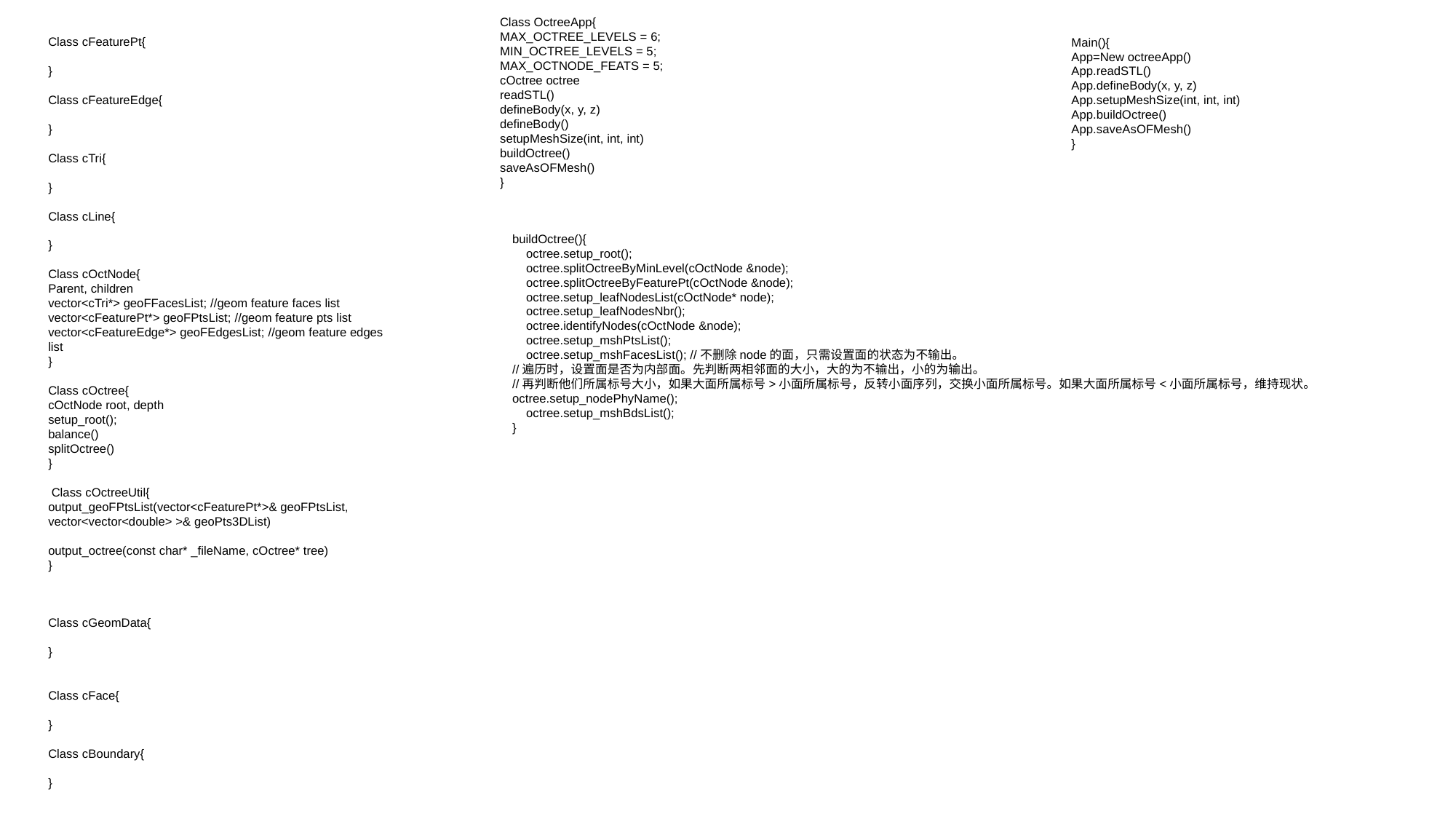

Class OctreeApp{
MAX_OCTREE_LEVELS = 6;
MIN_OCTREE_LEVELS = 5;
MAX_OCTNODE_FEATS = 5;
cOctree octree
readSTL()
defineBody(x, y, z)
defineBody()
setupMeshSize(int, int, int)
buildOctree()
saveAsOFMesh()
}
Class cFeaturePt{

}

Class cFeatureEdge{

}

Class cTri{

}

Class cLine{

}

Class cOctNode{
Parent, children
vector<cTri*> geoFFacesList; //geom feature faces list
vector<cFeaturePt*> geoFPtsList; //geom feature pts list
vector<cFeatureEdge*> geoFEdgesList; //geom feature edges list
}

Class cOctree{
cOctNode root, depth
setup_root();
balance()
splitOctree()
}

 Class cOctreeUtil{
output_geoFPtsList(vector<cFeaturePt*>& geoFPtsList, vector<vector<double> >& geoPts3DList)

output_octree(const char* _fileName, cOctree* tree)
}

Class cGeomData{

}

Class cFace{

}

Class cBoundary{

}

Main(){
App=New octreeApp()
App.readSTL()
App.defineBody(x, y, z)
App.setupMeshSize(int, int, int)
App.buildOctree()
App.saveAsOFMesh()
}
buildOctree(){
    octree.setup_root();
    octree.splitOctreeByMinLevel(cOctNode &node);
    octree.splitOctreeByFeaturePt(cOctNode &node);
    octree.setup_leafNodesList(cOctNode* node);
    octree.setup_leafNodesNbr();
    octree.identifyNodes(cOctNode &node);
    octree.setup_mshPtsList();
    octree.setup_mshFacesList(); //不删除node的面，只需设置面的状态为不输出。
//遍历时，设置面是否为内部面。先判断两相邻面的大小，大的为不输出，小的为输出。
//再判断他们所属标号大小，如果大面所属标号>小面所属标号，反转小面序列，交换小面所属标号。如果大面所属标号<小面所属标号，维持现状。
octree.setup_nodePhyName();
    octree.setup_mshBdsList();
}